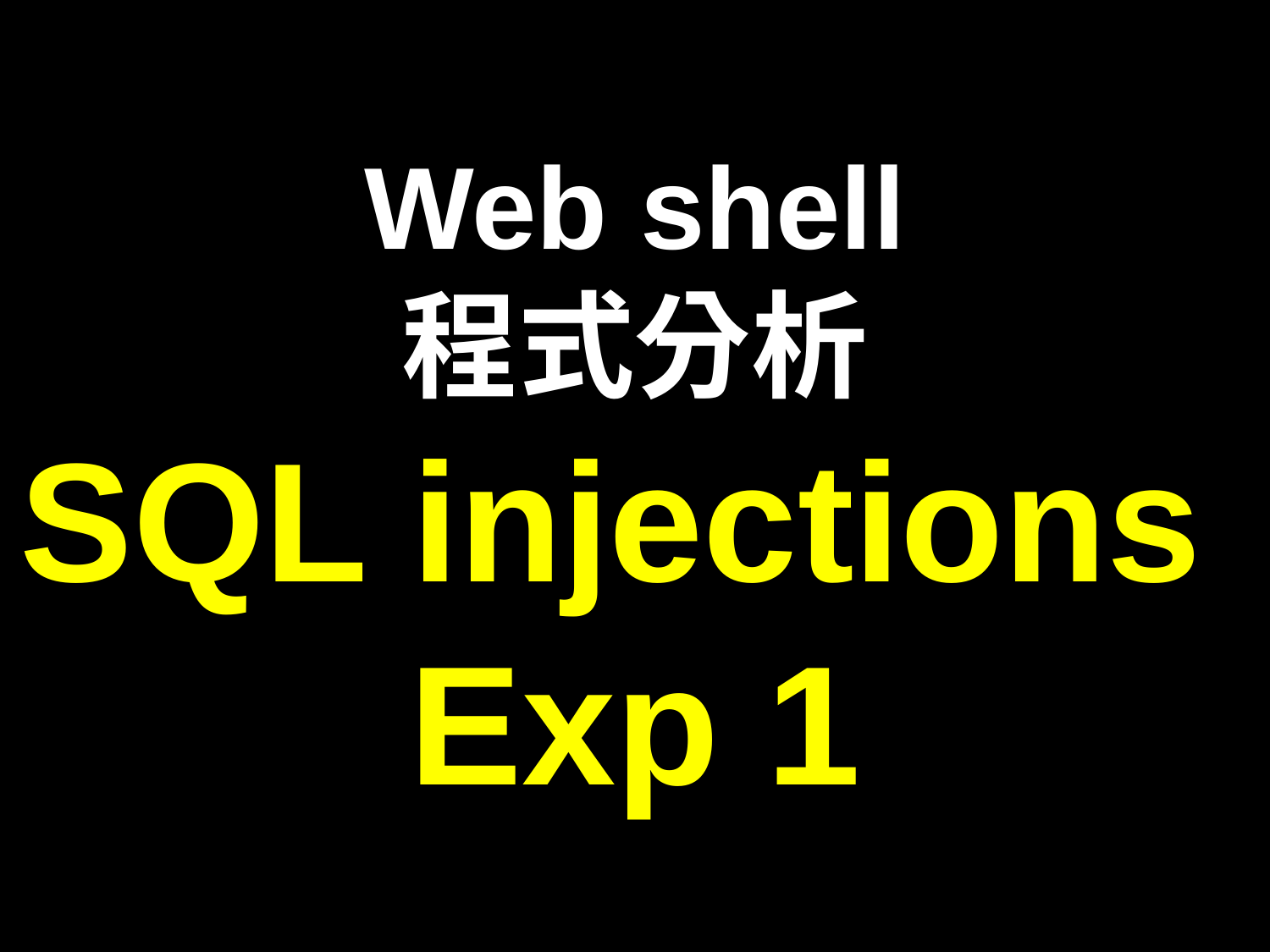

Web shell
程式分析
SQL injections  Exp 1